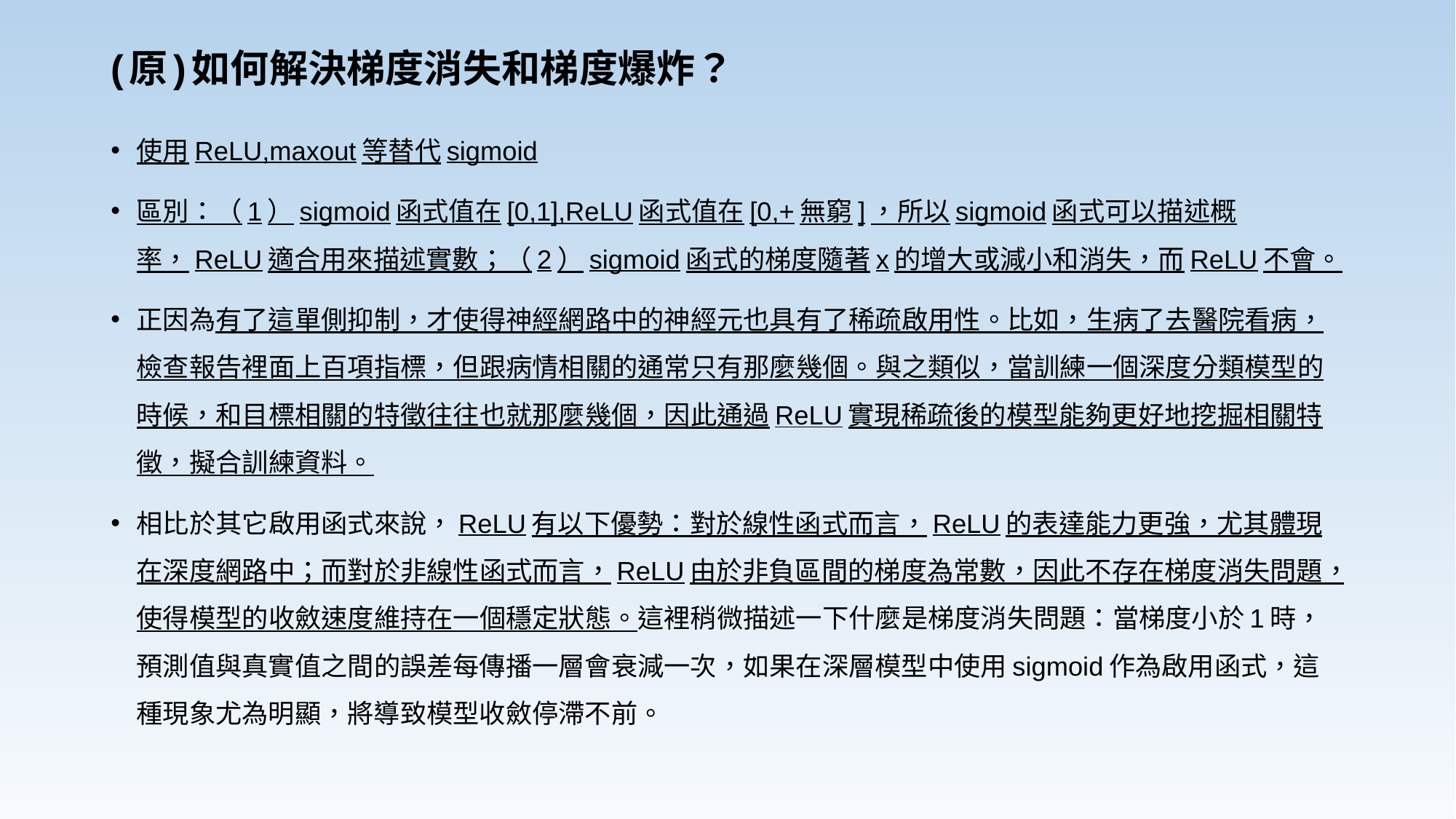

# (原)如何解決梯度消失和梯度爆炸？
使用ReLU,maxout等替代sigmoid
區別：（1）sigmoid函式值在[0,1],ReLU函式值在[0,+無窮]，所以sigmoid函式可以描述概率，ReLU適合用來描述實數；（2）sigmoid函式的梯度隨著x的增大或減小和消失，而ReLU不會。
正因為有了這單側抑制，才使得神經網路中的神經元也具有了稀疏啟用性。比如，生病了去醫院看病，檢查報告裡面上百項指標，但跟病情相關的通常只有那麼幾個。與之類似，當訓練一個深度分類模型的時候，和目標相關的特徵往往也就那麼幾個，因此通過ReLU實現稀疏後的模型能夠更好地挖掘相關特徵，擬合訓練資料。
相比於其它啟用函式來說，ReLU有以下優勢：對於線性函式而言，ReLU的表達能力更強，尤其體現在深度網路中；而對於非線性函式而言，ReLU由於非負區間的梯度為常數，因此不存在梯度消失問題，使得模型的收斂速度維持在一個穩定狀態。這裡稍微描述一下什麼是梯度消失問題：當梯度小於1時，預測值與真實值之間的誤差每傳播一層會衰減一次，如果在深層模型中使用sigmoid作為啟用函式，這種現象尤為明顯，將導致模型收斂停滯不前。